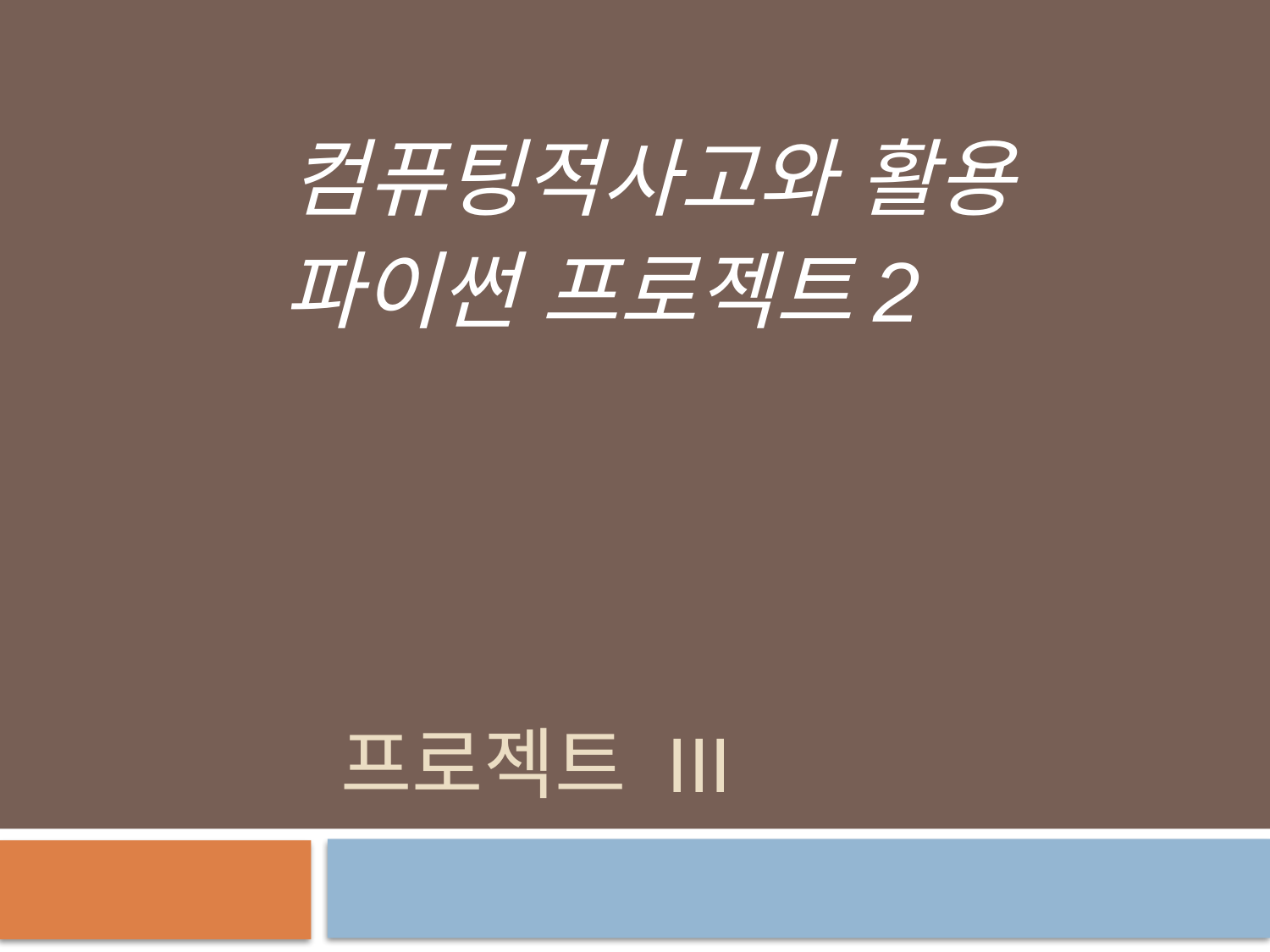

컴퓨팅적사고와 활용
파이썬 프로젝트2
# 프로젝트 III